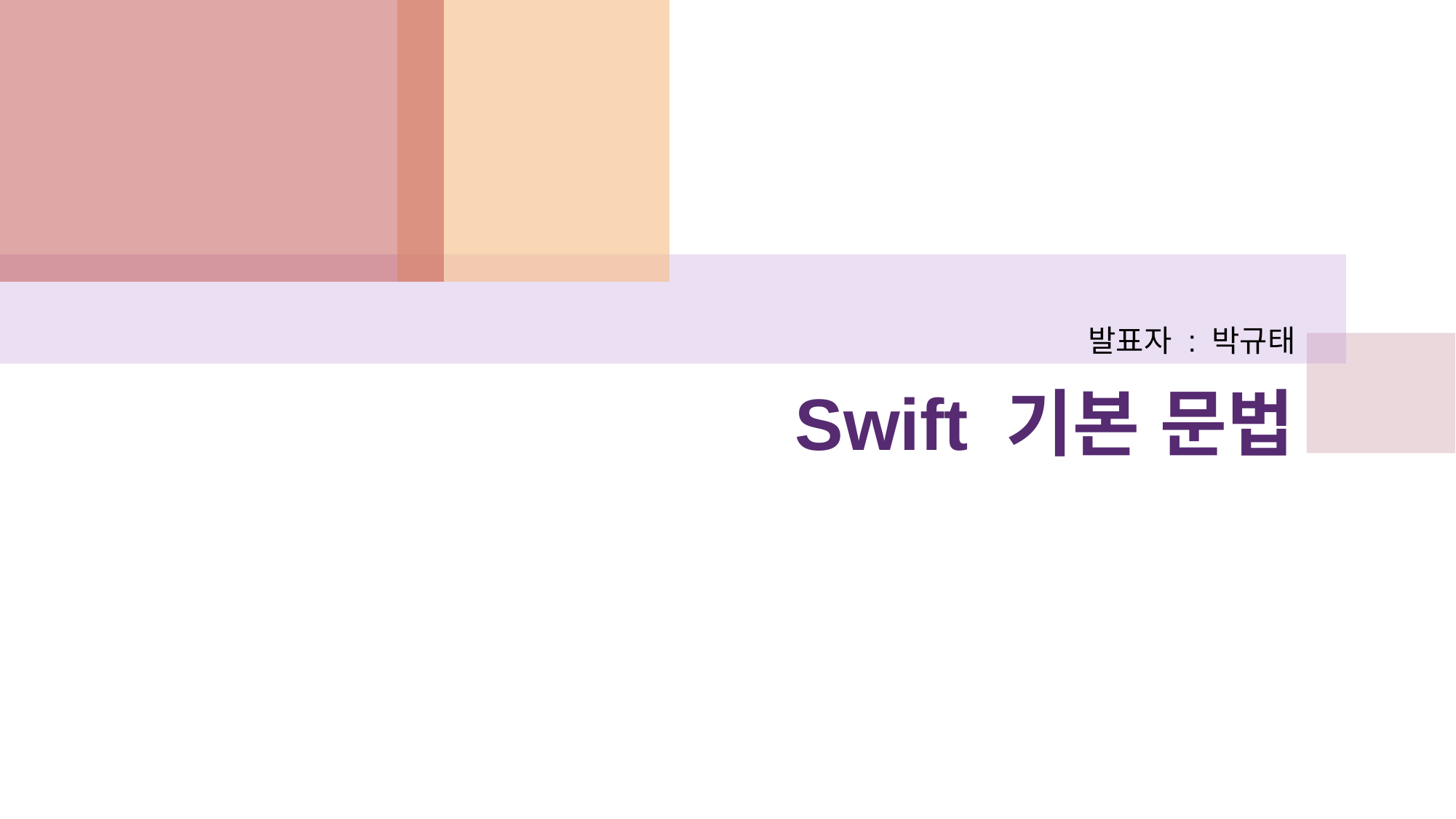

발표자 : 박규태
# Swift 기본 문법